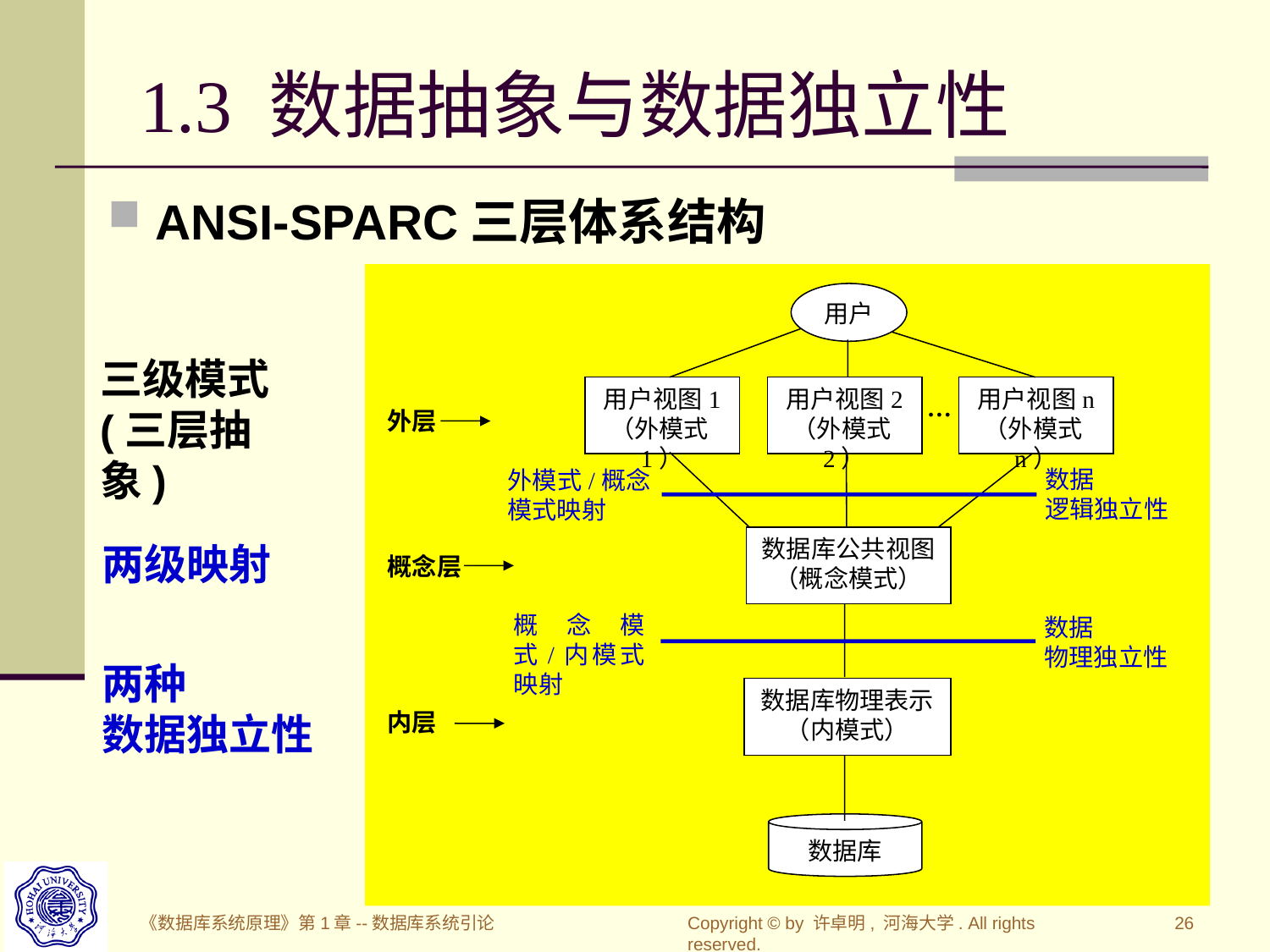

# 1.3 数据抽象与数据独立性
ANSI-SPARC三层体系结构

用户

用户视图1
（外模式1）
用户视图2
（外模式2）
用户视图n
（外模式n）
…
外层

数据
逻辑独立性
外模式/概念模式映射

数据库公共视图
（概念模式）
概念层

概念模式/内模式映射

数据
物理独立性

数据库物理表示
（内模式）
内层

数据库
三级模式
(三层抽象)
两级映射
两种
数据独立性
《数据库系统原理》第1章--数据库系统引论
Copyright © by 许卓明, 河海大学. All rights reserved.
26